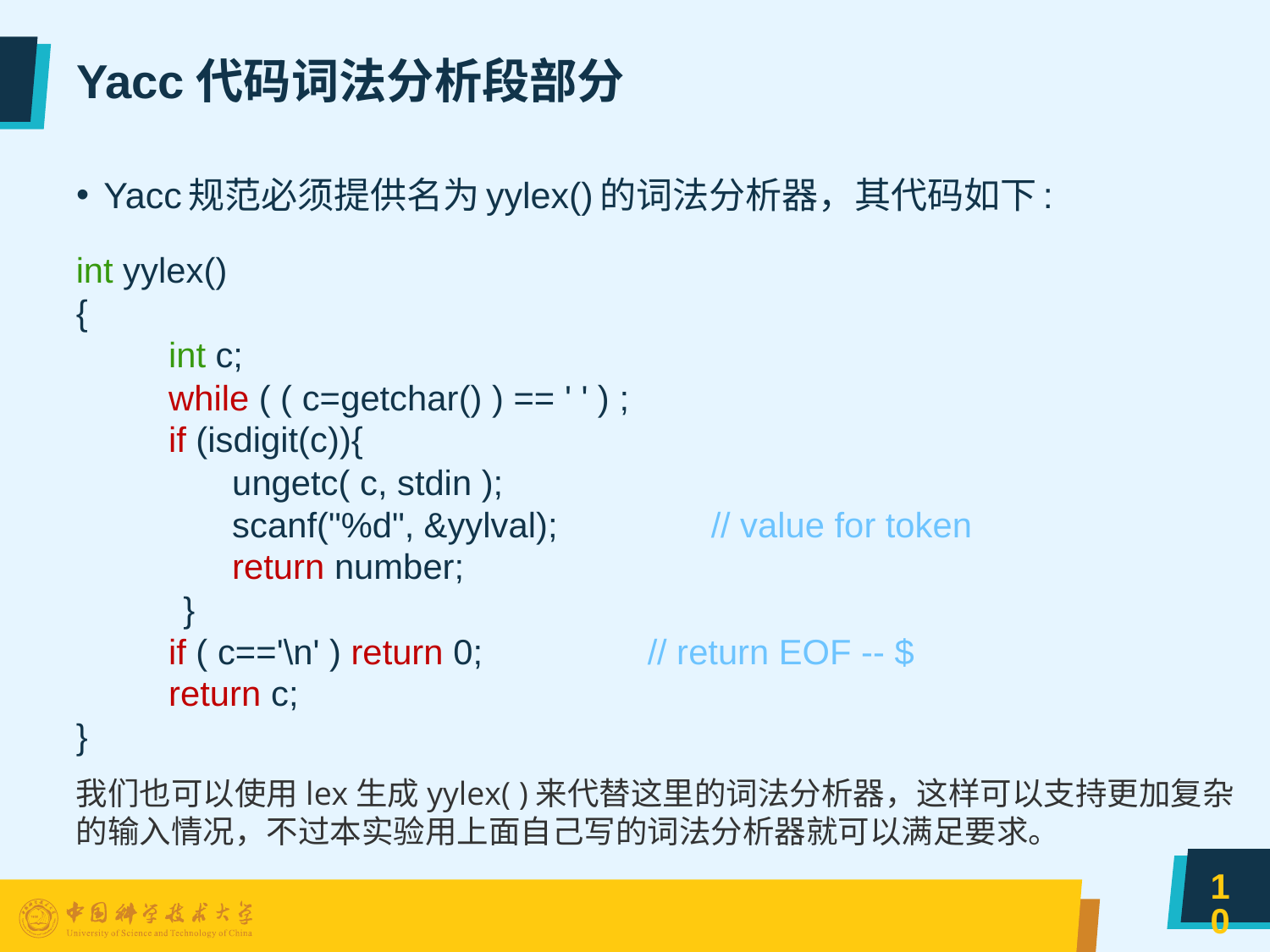

# Yacc代码词法分析段部分
Yacc规范必须提供名为yylex()的词法分析器，其代码如下:
int yylex()
{
   int c;
   while ( ( c=getchar() ) == ' ' ) ;
   if (isdigit(c)){
   ungetc( c, stdin );
   scanf("%d", &yylval); 		// value for token
   return number;
           }
   if ( c=='\n' ) return 0; 		// return EOF -- $
   return c;
}
我们也可以使用lex生成yylex( )来代替这里的词法分析器，这样可以支持更加复杂的输入情况，不过本实验用上面自己写的词法分析器就可以满足要求。
10